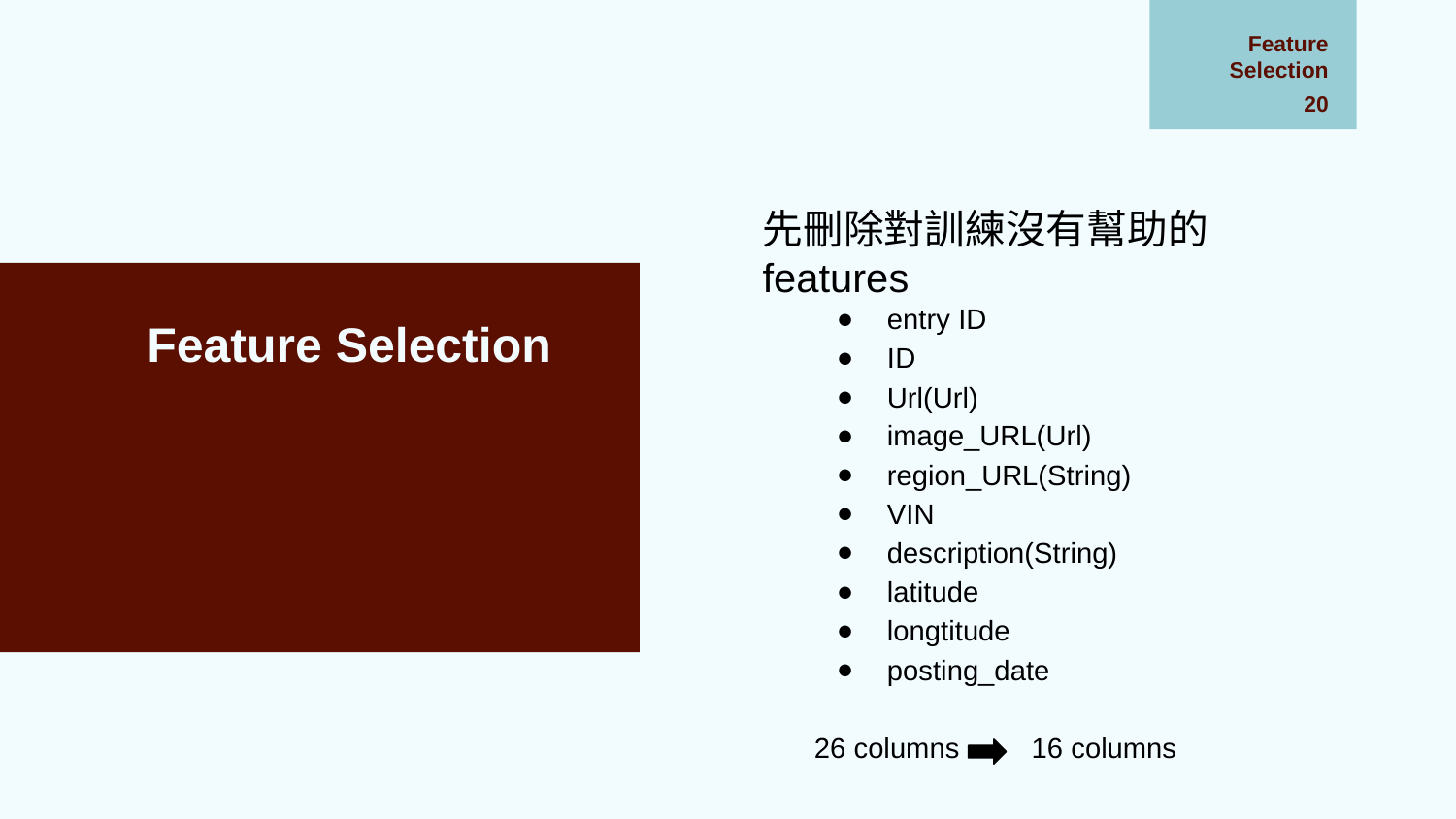

Feature
Selection
# Feature Selection
20
先刪除對訓練沒有幫助的 features
entry ID
ID
Url(Url)
image_URL(Url)
region_URL(String)
VIN
description(String)
latitude
longtitude
posting_date

26 columns         16 columns